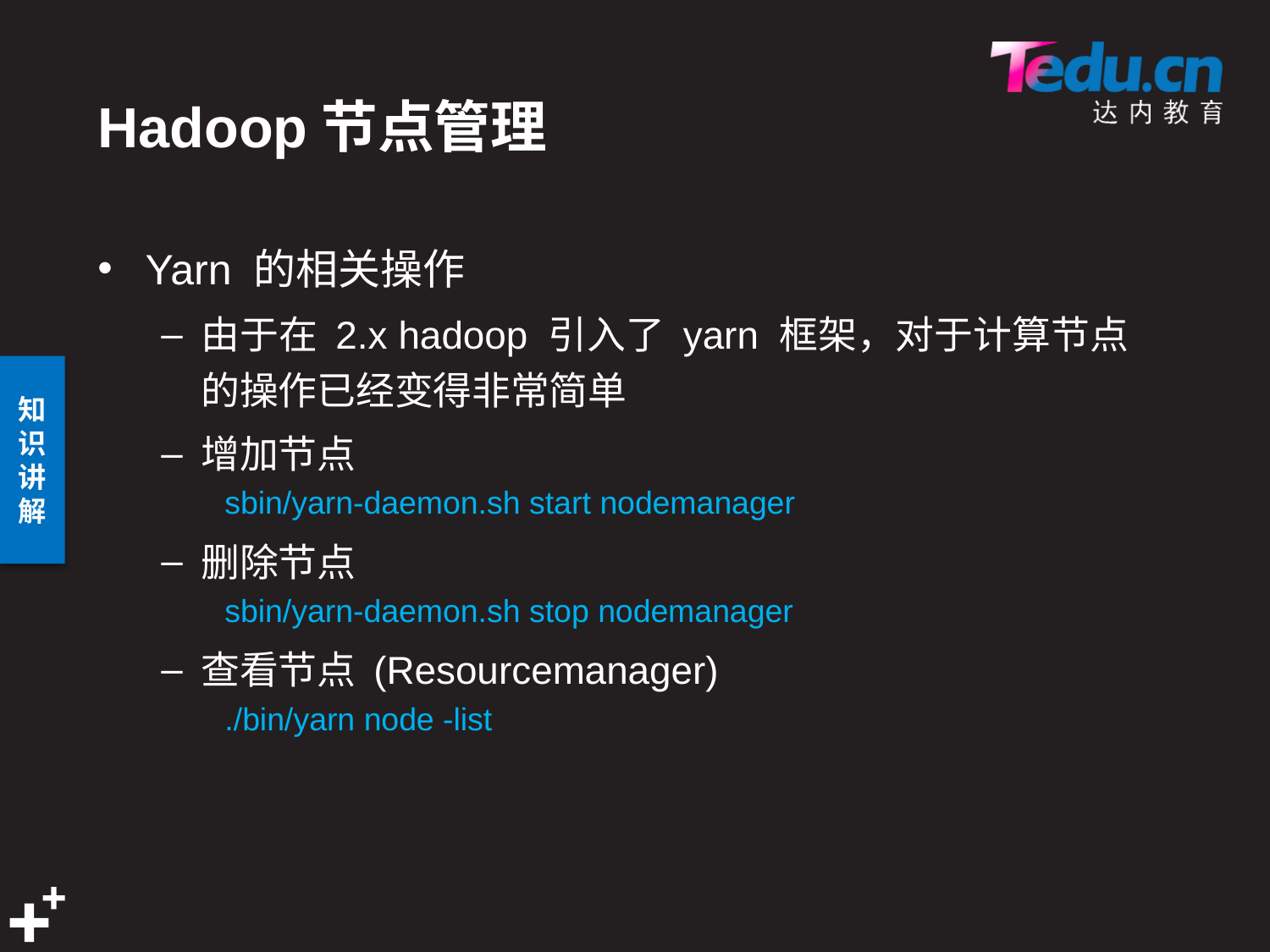

# Hadoop节点管理
Yarn 的相关操作
由于在 2.x hadoop 引入了 yarn 框架，对于计算节点的操作已经变得非常简单
增加节点
sbin/yarn-daemon.sh start nodemanager
删除节点
sbin/yarn-daemon.sh stop nodemanager
查看节点 (Resourcemanager)
./bin/yarn node -list